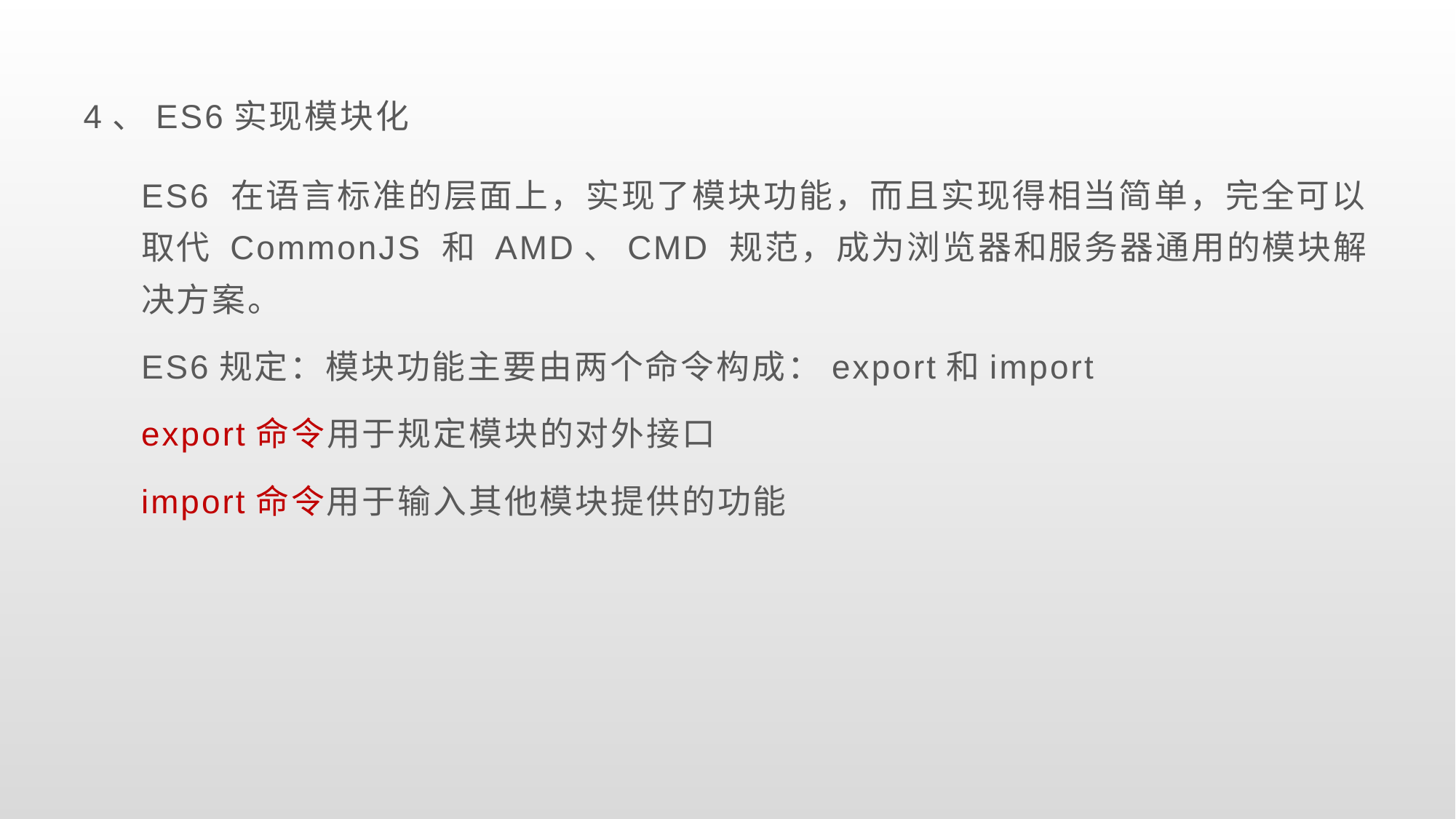

# 4、ES6实现模块化
ES6 在语言标准的层面上，实现了模块功能，而且实现得相当简单，完全可以取代 CommonJS 和 AMD、CMD 规范，成为浏览器和服务器通用的模块解决方案。
ES6规定：模块功能主要由两个命令构成：export和import
export命令用于规定模块的对外接口
import命令用于输入其他模块提供的功能